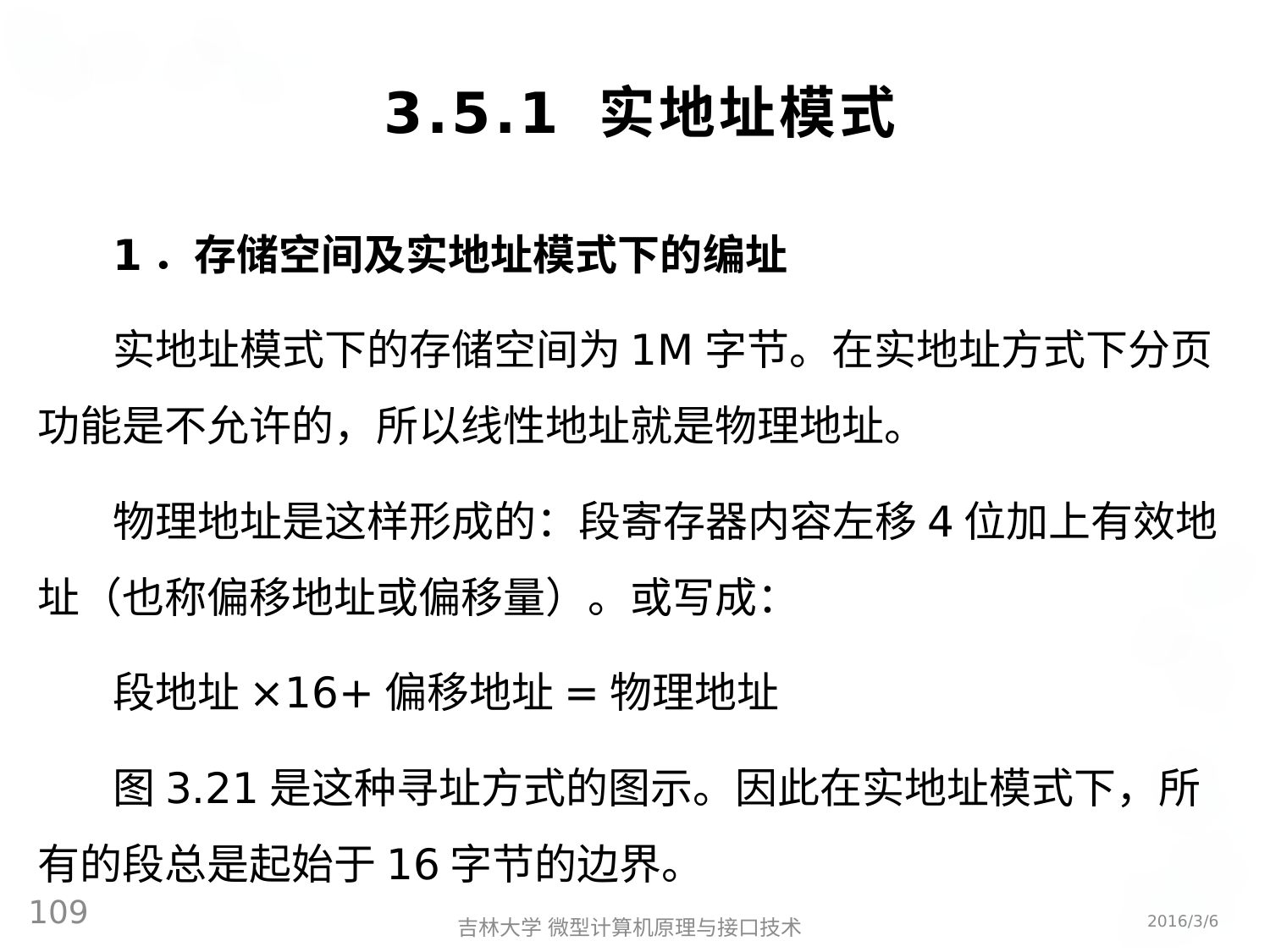

# 3.5.1 实地址模式
1．存储空间及实地址模式下的编址
实地址模式下的存储空间为1M字节。在实地址方式下分页功能是不允许的，所以线性地址就是物理地址。
物理地址是这样形成的：段寄存器内容左移4位加上有效地址（也称偏移地址或偏移量）。或写成：
段地址×16+偏移地址=物理地址
图3.21是这种寻址方式的图示。因此在实地址模式下，所有的段总是起始于16字节的边界。
109
2016/3/6
吉林大学 微型计算机原理与接口技术